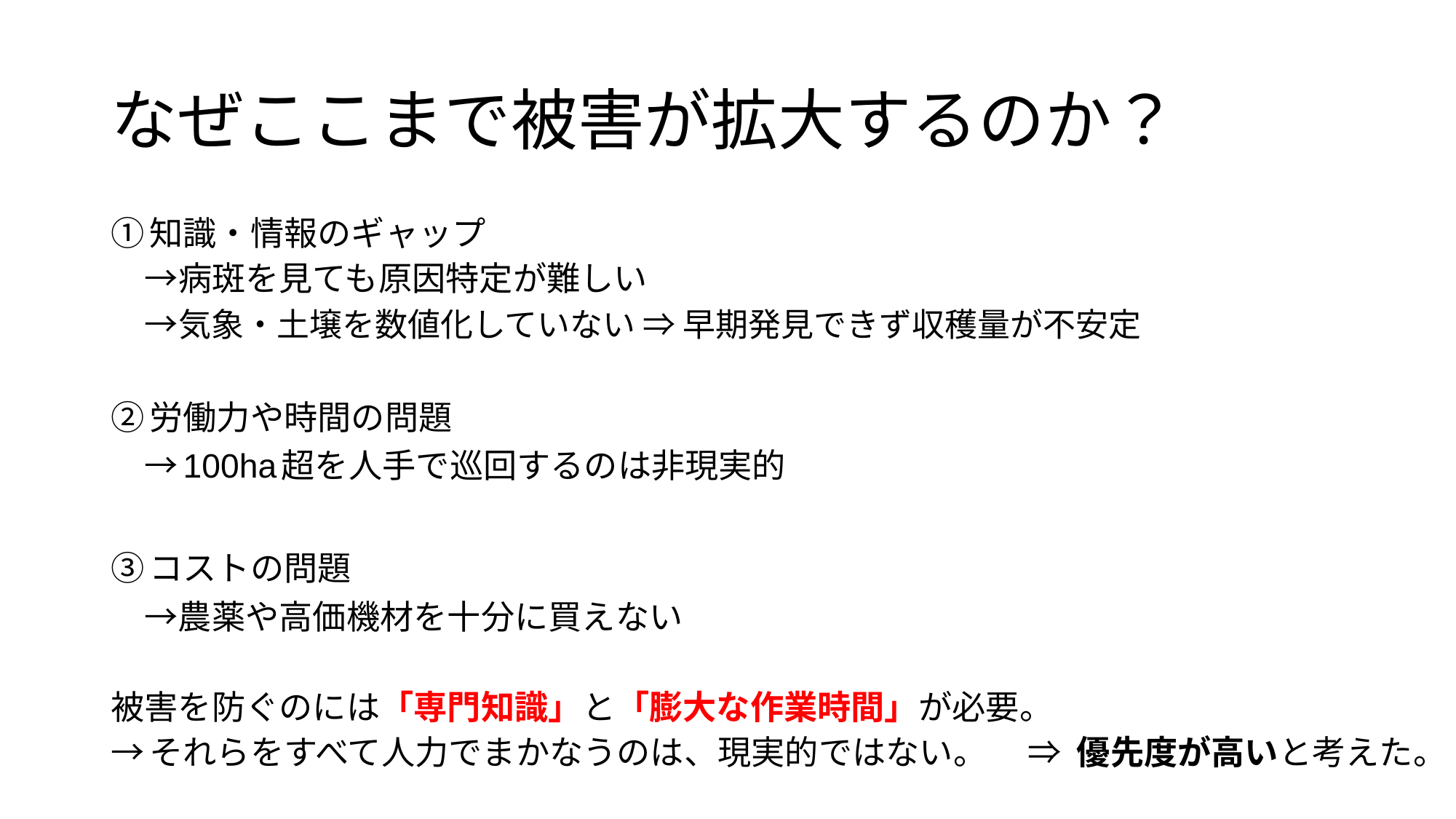

# なぜここまで被害が拡大するのか？
①知識・情報のギャップ
　→病斑を見ても原因特定が難しい
　→気象・土壌を数値化していない ⇒ 早期発見できず収穫量が不安定
②労働力や時間の問題
　→100ha超を人手で巡回するのは非現実的

③コストの問題
　→農薬や高価機材を十分に買えない

被害を防ぐのには「専門知識」と「膨大な作業時間」が必要。
→それらをすべて人力でまかなうのは、現実的ではない。　 ⇒  優先度が高いと考えた。